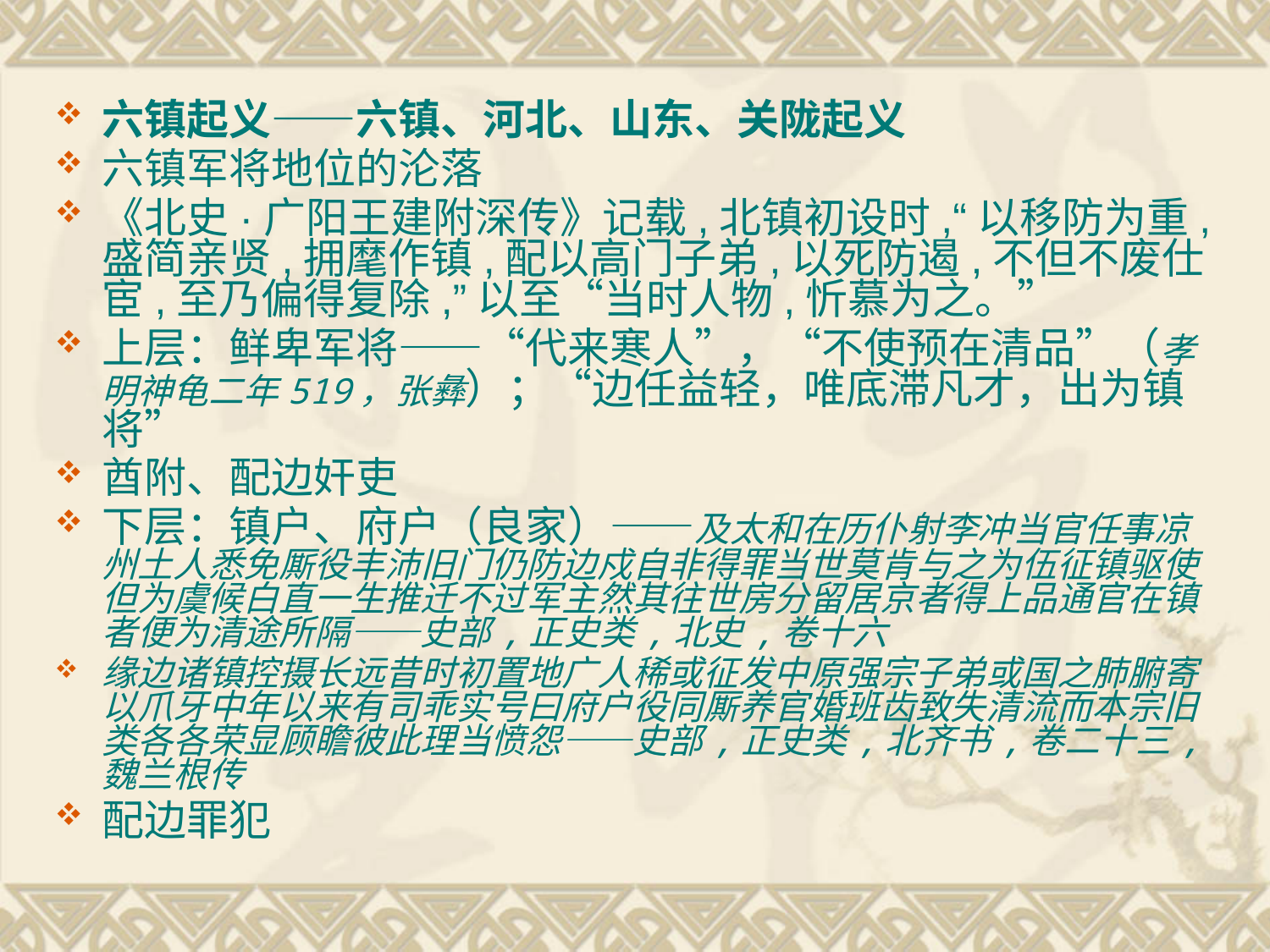

六镇起义——六镇、河北、山东、关陇起义
六镇军将地位的沦落
《北史·广阳王建附深传》记载,北镇初设时,“以移防为重,盛简亲贤,拥麾作镇,配以高门子弟,以死防遏,不但不废仕宦,至乃偏得复除,”以至“当时人物,忻慕为之。”
上层：鲜卑军将——“代来寒人”，“不使预在清品”（孝明神龟二年519，张彝）；“边任益轻，唯底滞凡才，出为镇将”
酋附、配边奸吏
下层：镇户、府户（良家）——及太和在历仆射李冲当官任事凉州土人悉免厮役丰沛旧门仍防边戍自非得罪当世莫肯与之为伍征镇驱使但为虞候白直一生推迁不过军主然其往世房分留居京者得上品通官在镇者便为清途所隔——史部,正史类,北史,卷十六
缘边诸镇控摄长远昔时初置地广人稀或征发中原强宗子弟或国之肺腑寄以爪牙中年以来有司乖实号曰府户役同厮养官婚班齿致失清流而本宗旧类各各荣显顾瞻彼此理当愤怨——史部,正史类,北齐书,卷二十三,魏兰根传
配边罪犯